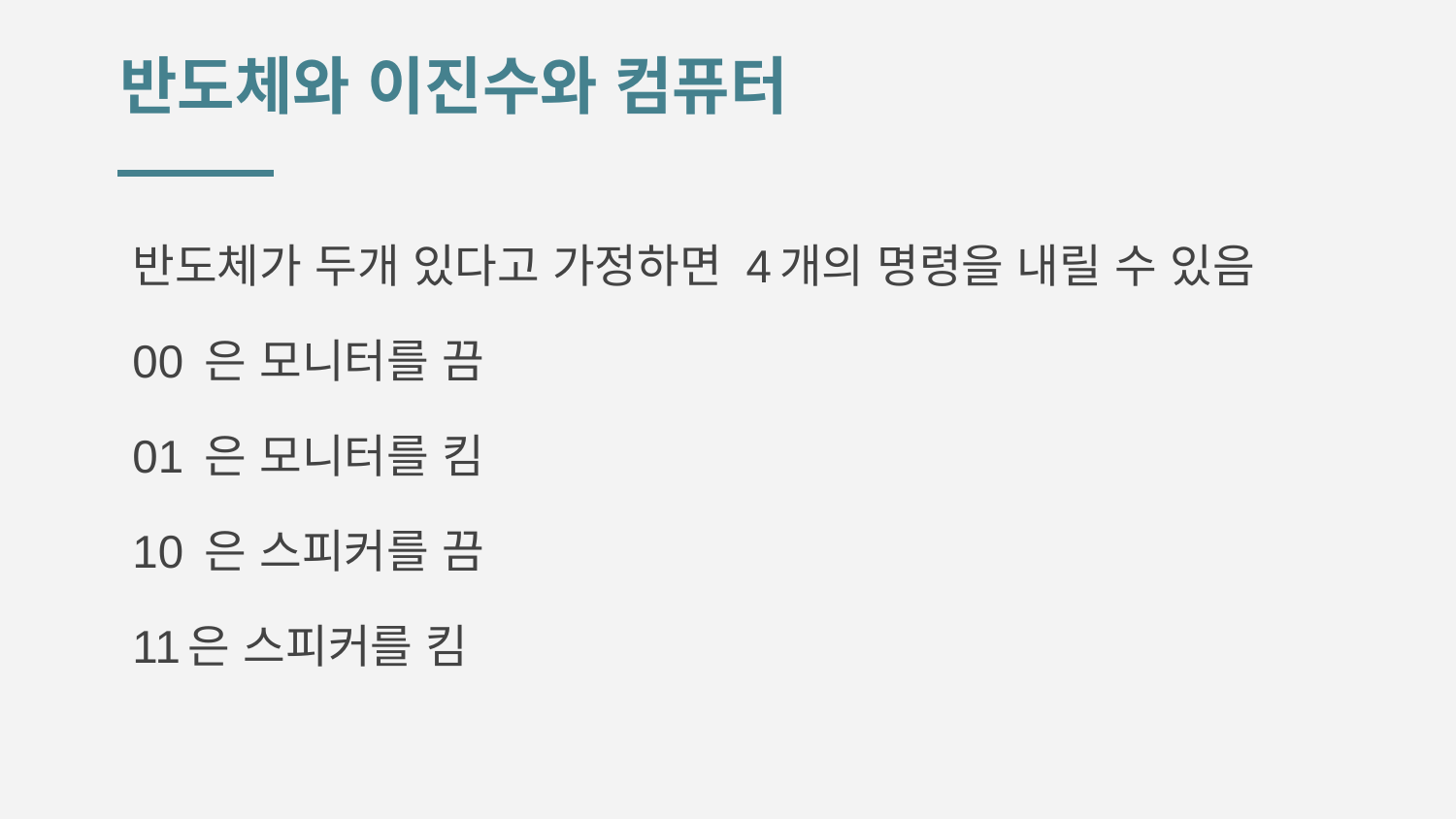

# 반도체와 이진수와 컴퓨터
반도체가 두개 있다고 가정하면 4개의 명령을 내릴 수 있음
00 은 모니터를 끔
01 은 모니터를 킴
10 은 스피커를 끔
11은 스피커를 킴